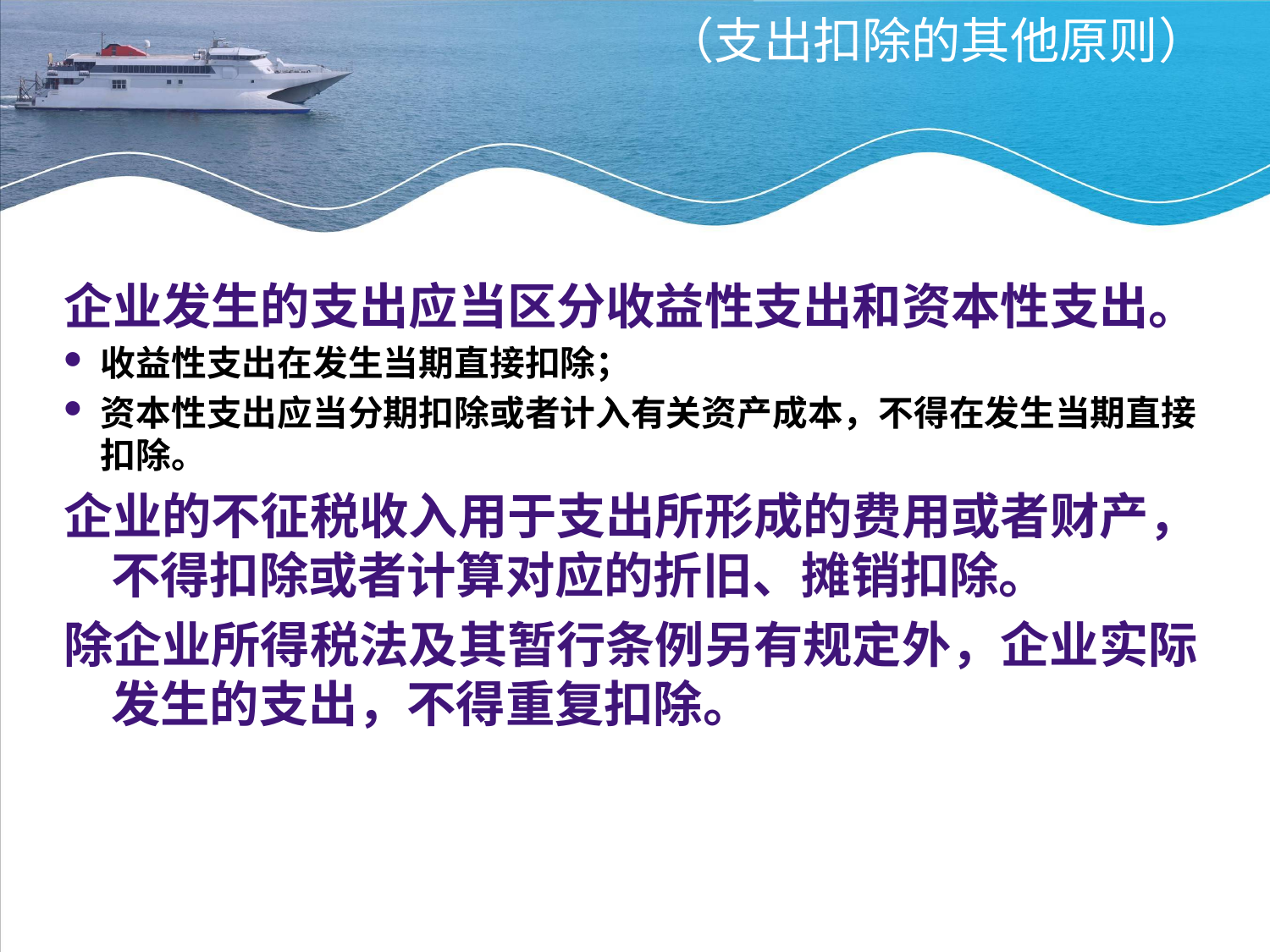

# （支出扣除的其他原则）
企业发生的支出应当区分收益性支出和资本性支出。
收益性支出在发生当期直接扣除；
资本性支出应当分期扣除或者计入有关资产成本，不得在发生当期直接扣除。
企业的不征税收入用于支出所形成的费用或者财产，不得扣除或者计算对应的折旧、摊销扣除。
除企业所得税法及其暂行条例另有规定外，企业实际发生的支出，不得重复扣除。